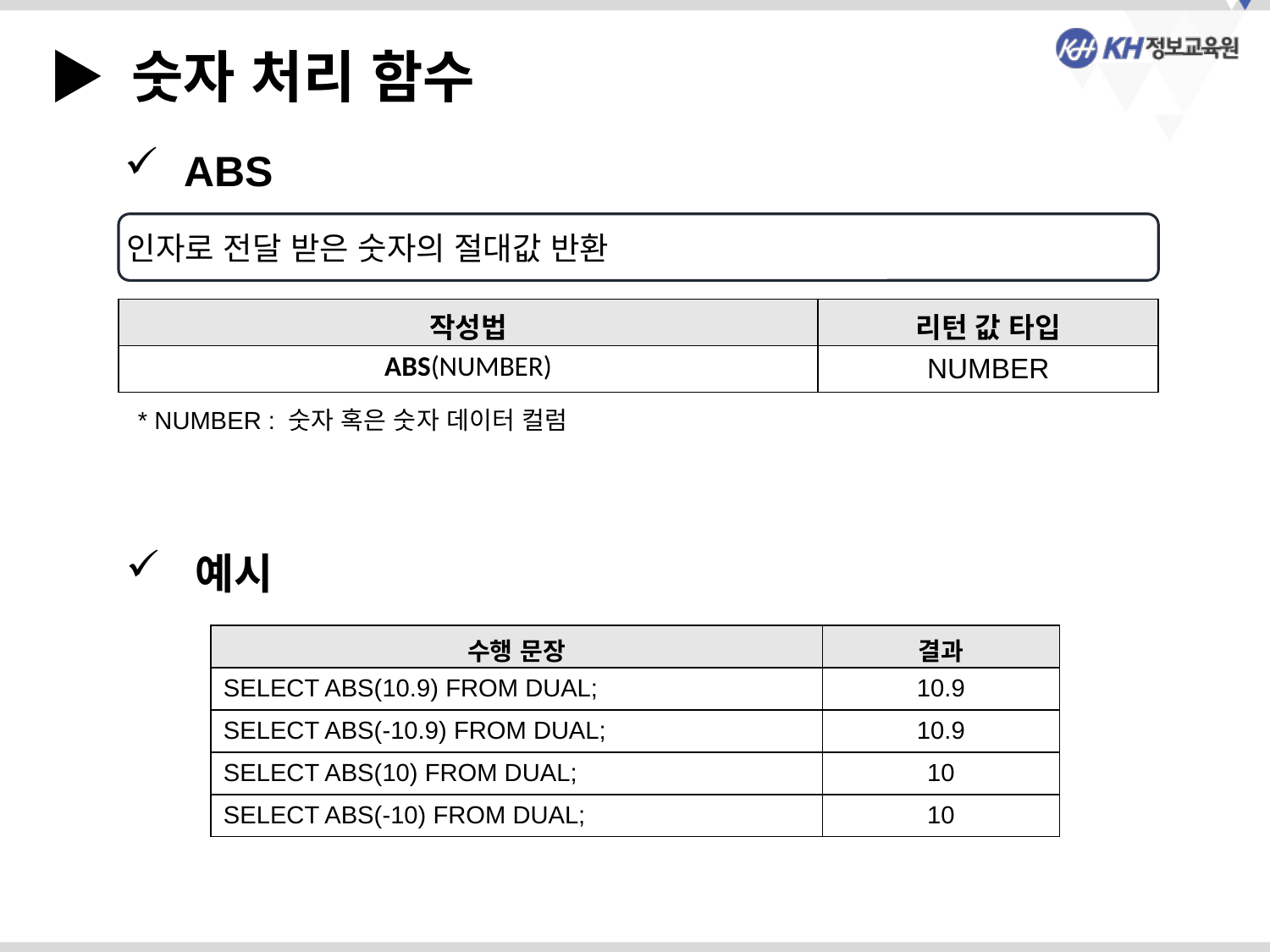

▶ 숫자 처리 함수
 ABS
인자로 전달 받은 숫자의 절대값 반환
| 작성법 | 리턴 값 타입 |
| --- | --- |
| ABS(NUMBER) | NUMBER |
* NUMBER : 숫자 혹은 숫자 데이터 컬럼
 예시
| 수행 문장 | 결과 |
| --- | --- |
| SELECT ABS(10.9) FROM DUAL; | 10.9 |
| SELECT ABS(-10.9) FROM DUAL; | 10.9 |
| SELECT ABS(10) FROM DUAL; | 10 |
| SELECT ABS(-10) FROM DUAL; | 10 |